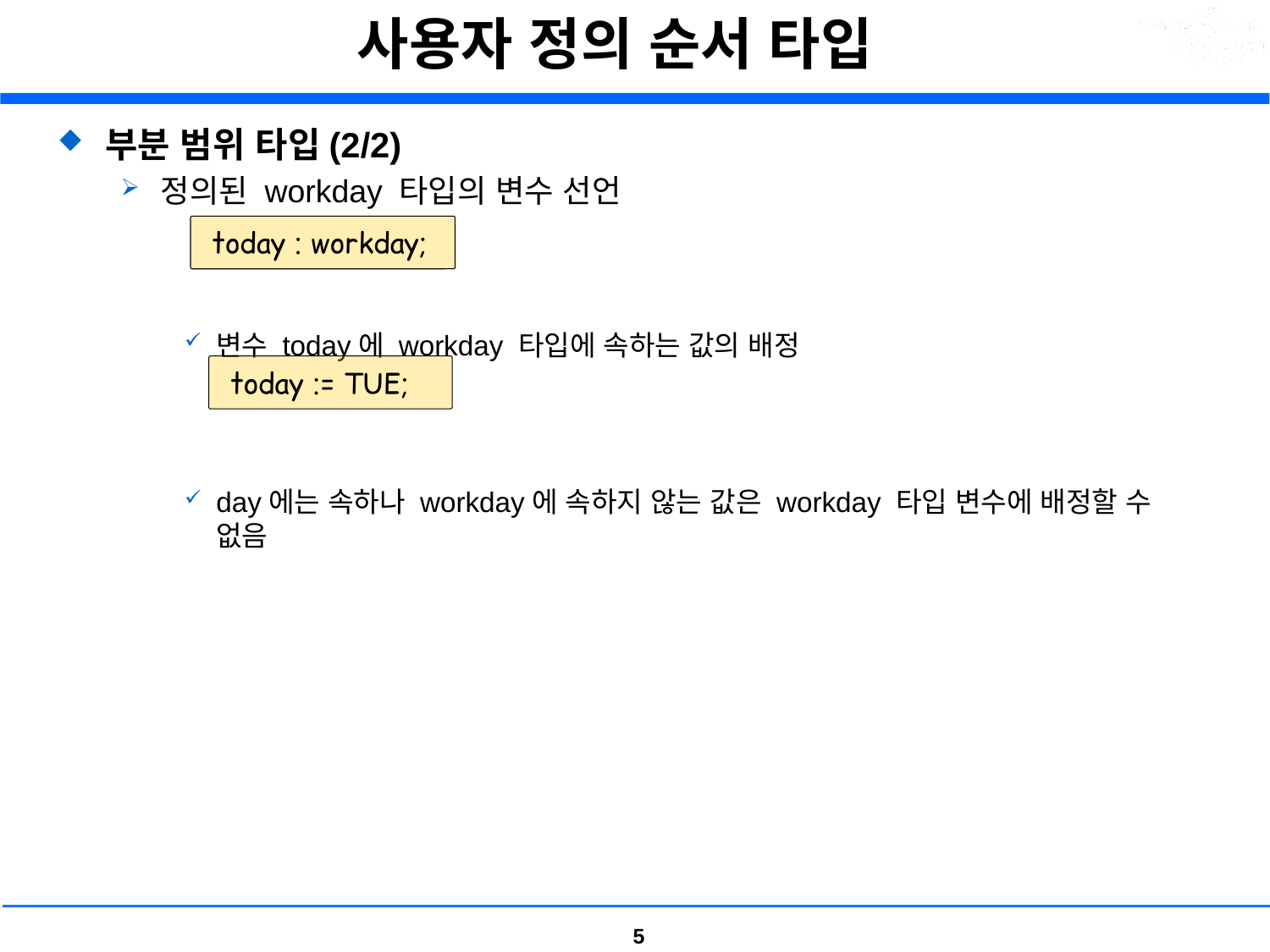

# 사용자 정의 순서 타입
부분 범위 타입(2/2)
정의된 workday 타입의 변수 선언

변수 today에 workday 타입에 속하는 값의 배정

day에는 속하나 workday에 속하지 않는 값은 workday 타입 변수에 배정할 수 없음
 today : workday;
 today := TUE;